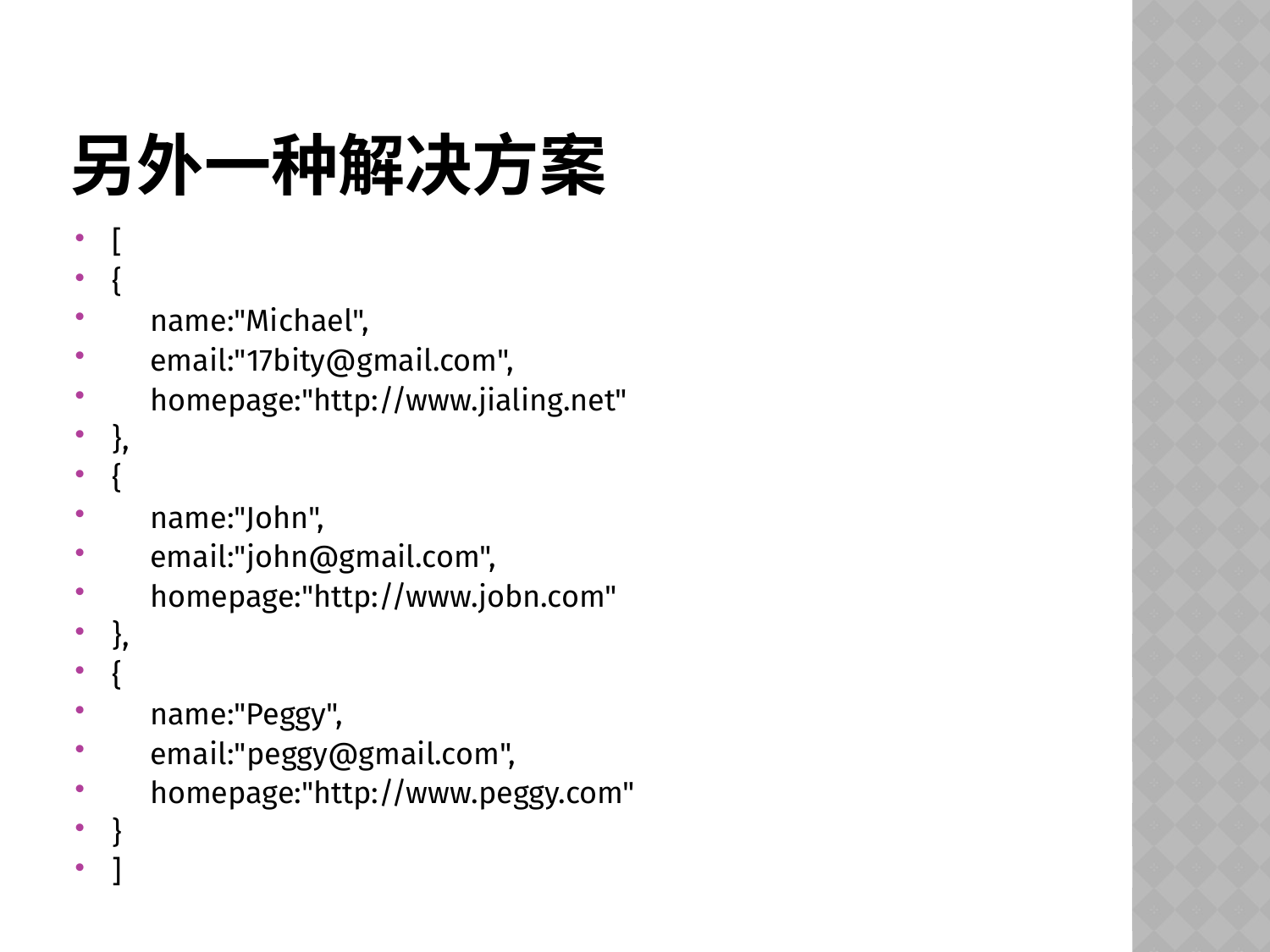

# 另外一种解决方案
[
{
　name:"Michael",
　email:"17bity@gmail.com",
　homepage:"http://www.jialing.net"
},
{
　name:"John",
　email:"john@gmail.com",
　homepage:"http://www.jobn.com"
},
{
　name:"Peggy",
　email:"peggy@gmail.com",
　homepage:"http://www.peggy.com"
}
]